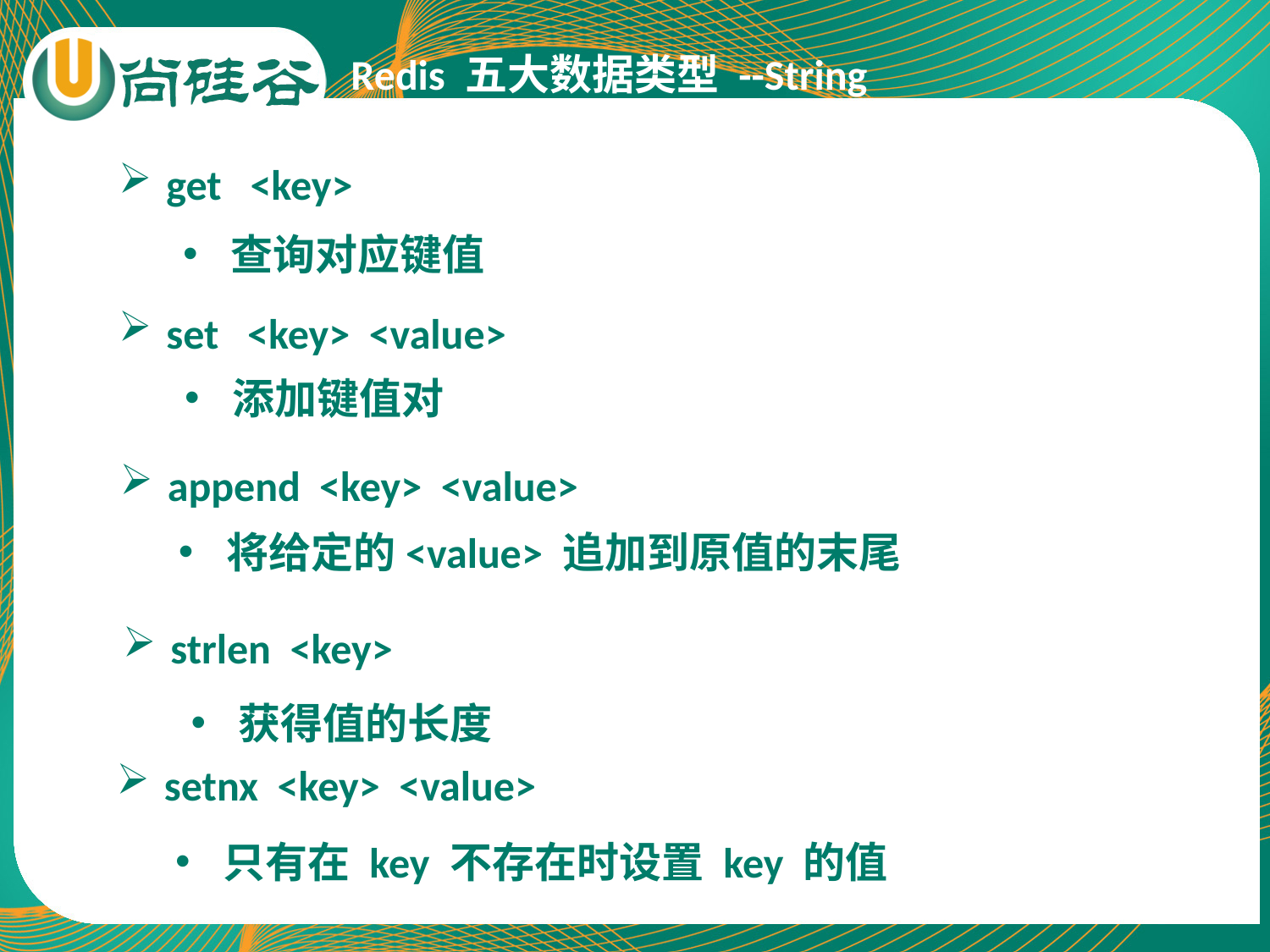

Redis 五大数据类型 --String
get   <key>
查询对应键值
set   <key>  <value>
添加键值对
append  <key>  <value>
将给定的<value> 追加到原值的末尾
strlen  <key>
获得值的长度
setnx  <key>  <value>
只有在 key 不存在时设置 key 的值